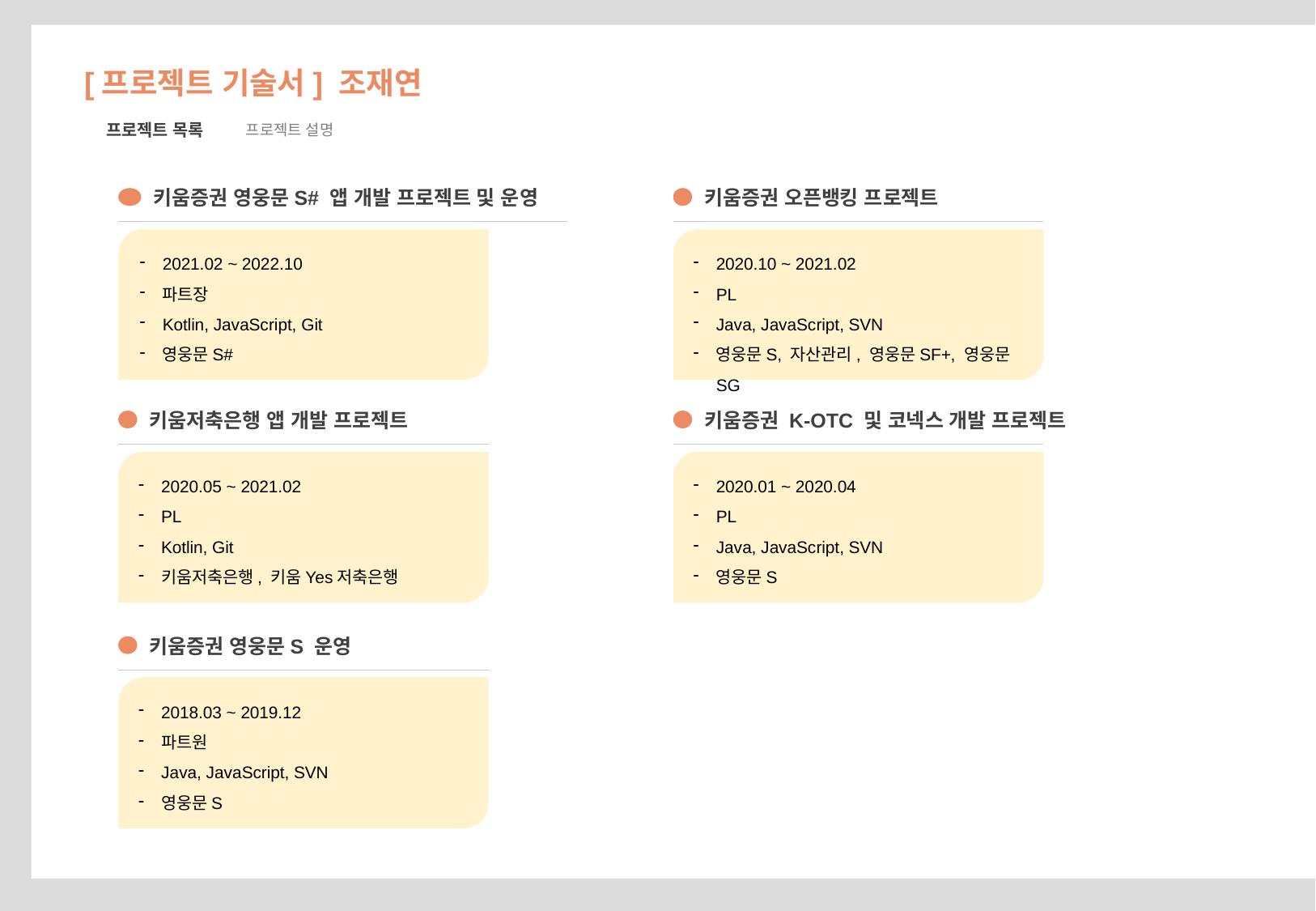

[프로젝트 기술서] 조재연
프로젝트 목록
프로젝트 설명
키움증권 영웅문S# 앱 개발 프로젝트 및 운영

키움증권 오픈뱅킹 프로젝트

2021.02 ~ 2022.10
파트장
Kotlin, JavaScript, Git
영웅문S#
2020.10 ~ 2021.02
PL
Java, JavaScript, SVN
영웅문S, 자산관리, 영웅문SF+, 영웅문SG
키움저축은행 앱 개발 프로젝트

키움증권 K-OTC 및 코넥스 개발 프로젝트

2020.05 ~ 2021.02
PL
Kotlin, Git
키움저축은행, 키움Yes저축은행
2020.01 ~ 2020.04
PL
Java, JavaScript, SVN
영웅문S
키움증권 영웅문S 운영

2018.03 ~ 2019.12
파트원
Java, JavaScript, SVN
영웅문S